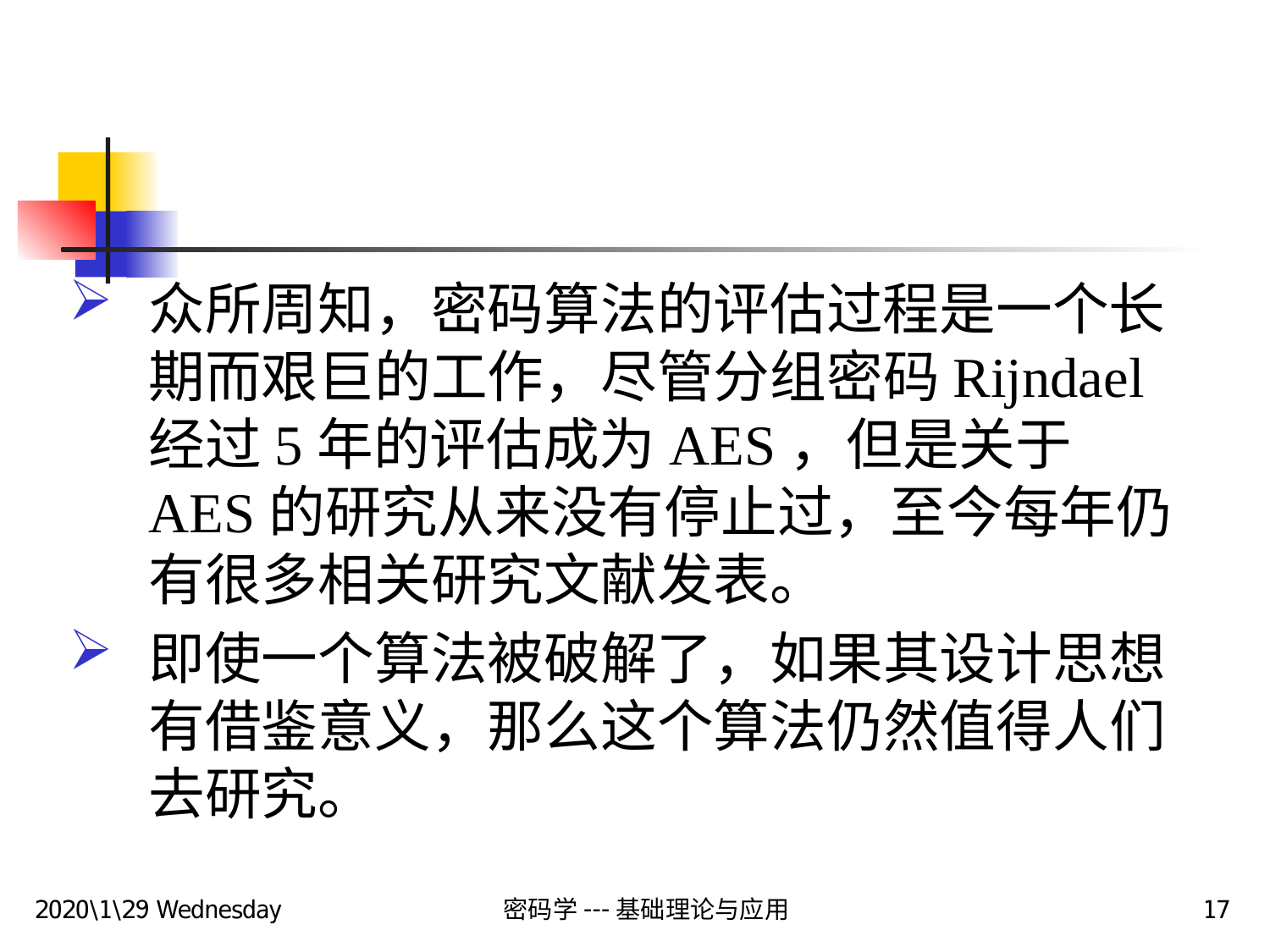

众所周知，密码算法的评估过程是一个长期而艰巨的工作，尽管分组密码Rijndael经过5年的评估成为AES，但是关于AES的研究从来没有停止过，至今每年仍有很多相关研究文献发表。
即使一个算法被破解了，如果其设计思想有借鉴意义，那么这个算法仍然值得人们去研究。
2020\1\29 Wednesday
密码学---基础理论与应用
17